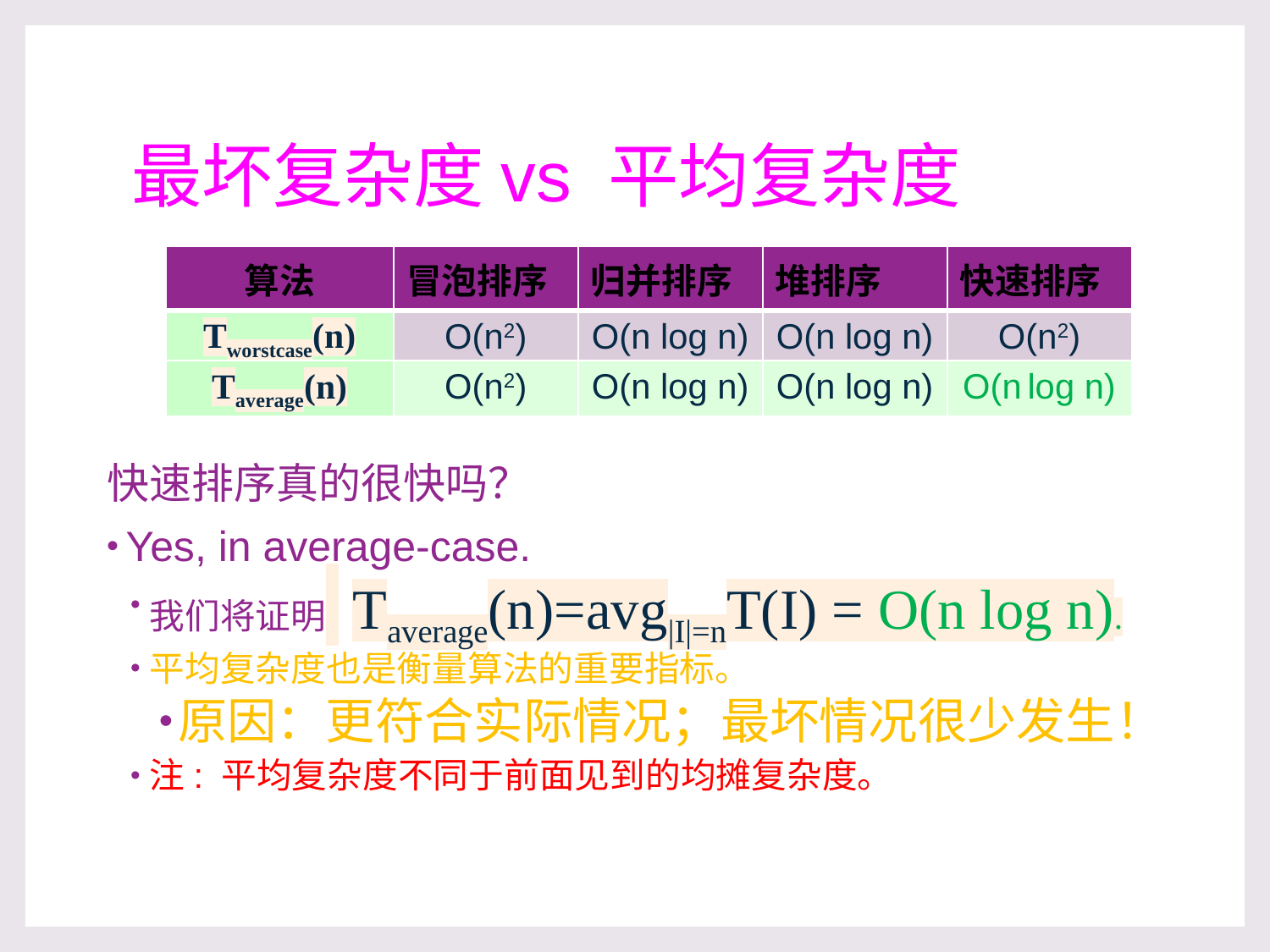

# 最坏复杂度vs 平均复杂度
| 算法 | 冒泡排序 | 归并排序 | 堆排序 | 快速排序 |
| --- | --- | --- | --- | --- |
| Tworstcase(n) | O(n2) | O(n log n) | O(n log n) | O(n2) |
| Taverage(n) | O(n2) | O(n log n) | O(n log n) | O(n log n) |
| --- | --- | --- | --- | --- |
快速排序真的很快吗？
Yes, in average-case.
我们将证明 Taverage(n)=avg|I|=nT(I) = O(n log n).
平均复杂度也是衡量算法的重要指标。
原因：更符合实际情况；最坏情况很少发生！
注: 平均复杂度不同于前面见到的均摊复杂度。